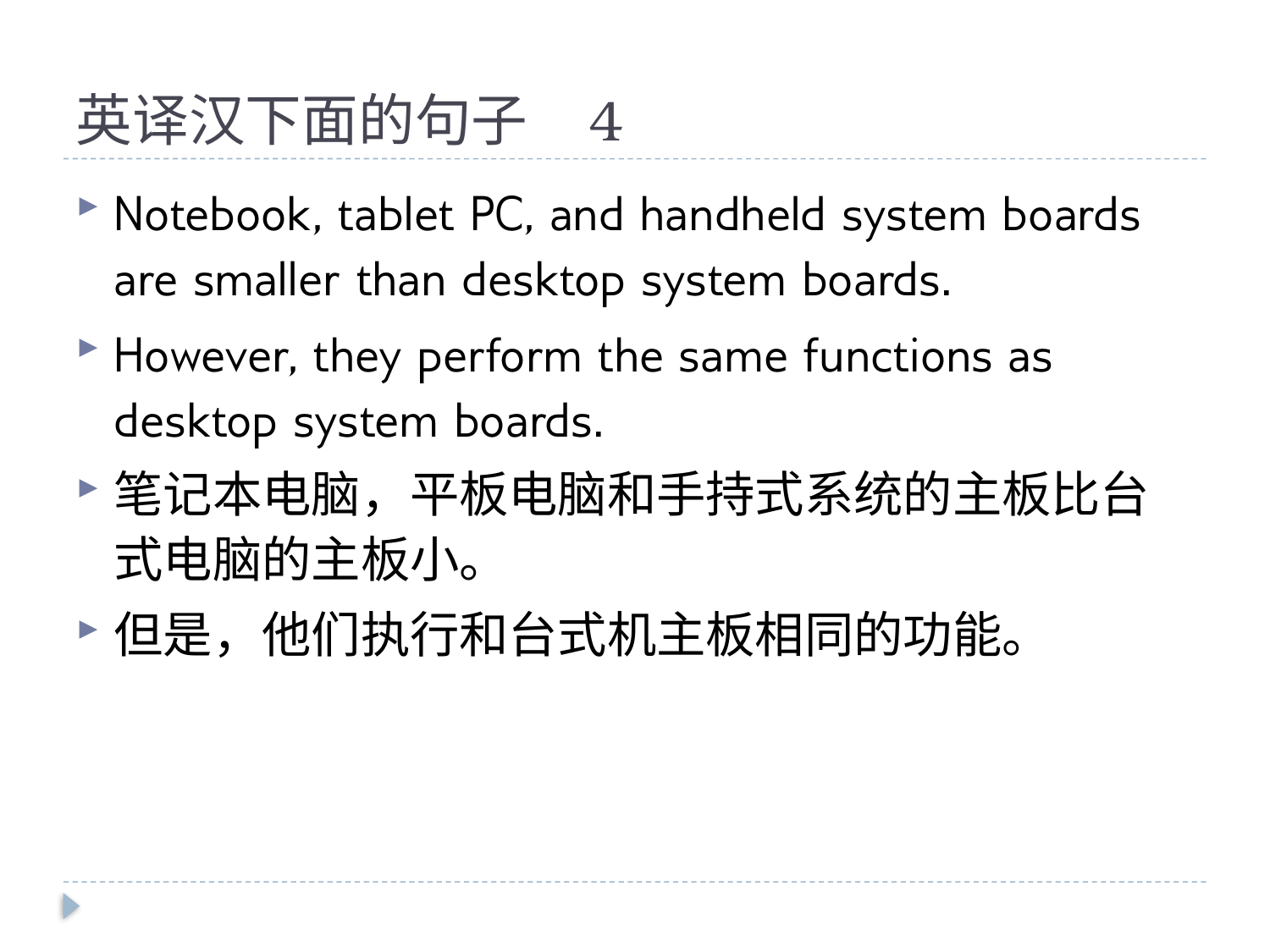

# 英译汉下面的句子   4
Notebook, tablet PC, and handheld system boards are smaller than desktop system boards.
However, they perform the same functions as desktop system boards.
笔记本电脑，平板电脑和手持式系统的主板比台式电脑的主板小。
但是，他们执行和台式机主板相同的功能。